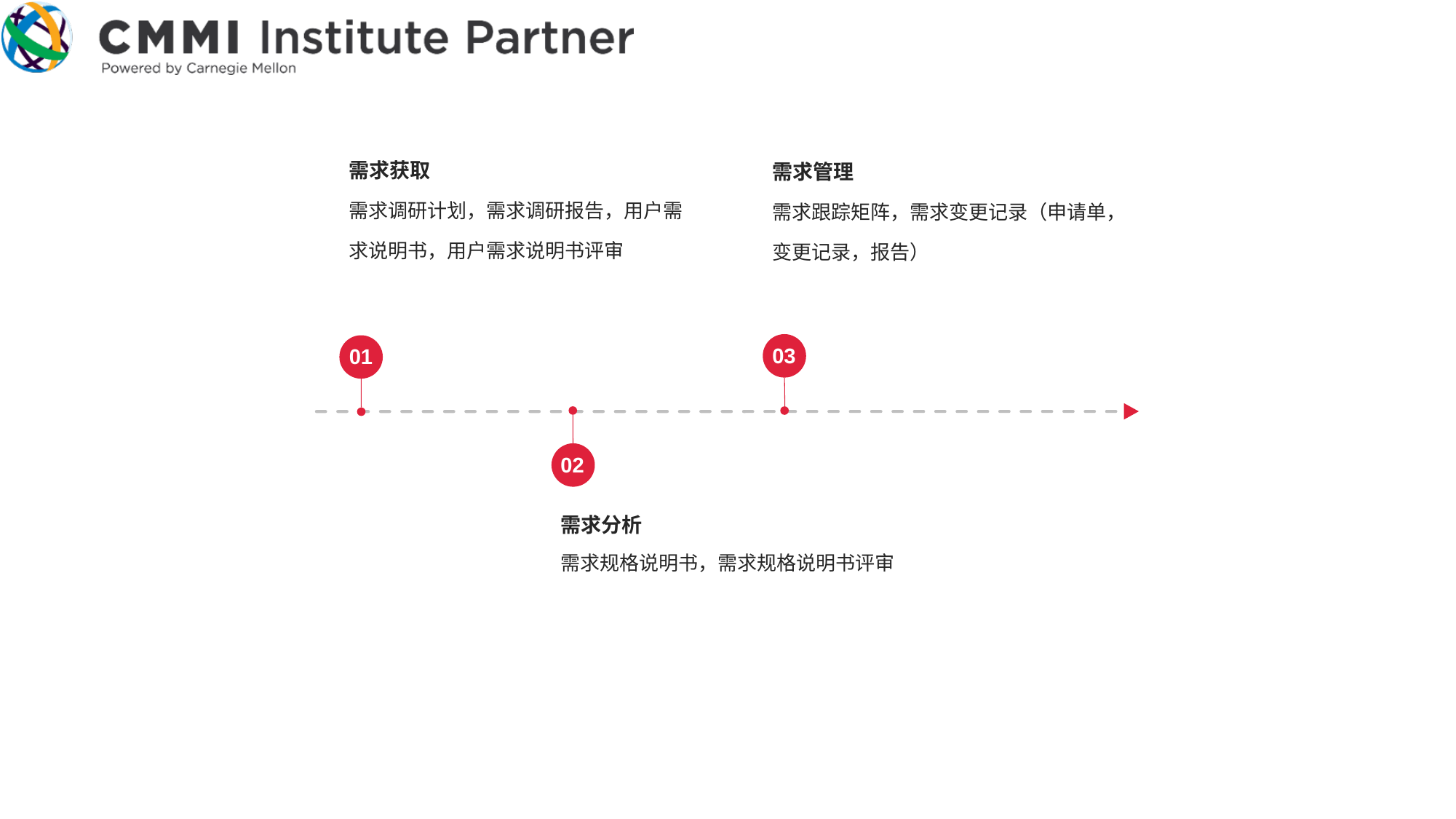

需求获取
需求管理
需求调研计划，需求调研报告，用户需求说明书，用户需求说明书评审
需求跟踪矩阵，需求变更记录（申请单，变更记录，报告）

03
01

02
需求分析
需求规格说明书，需求规格说明书评审